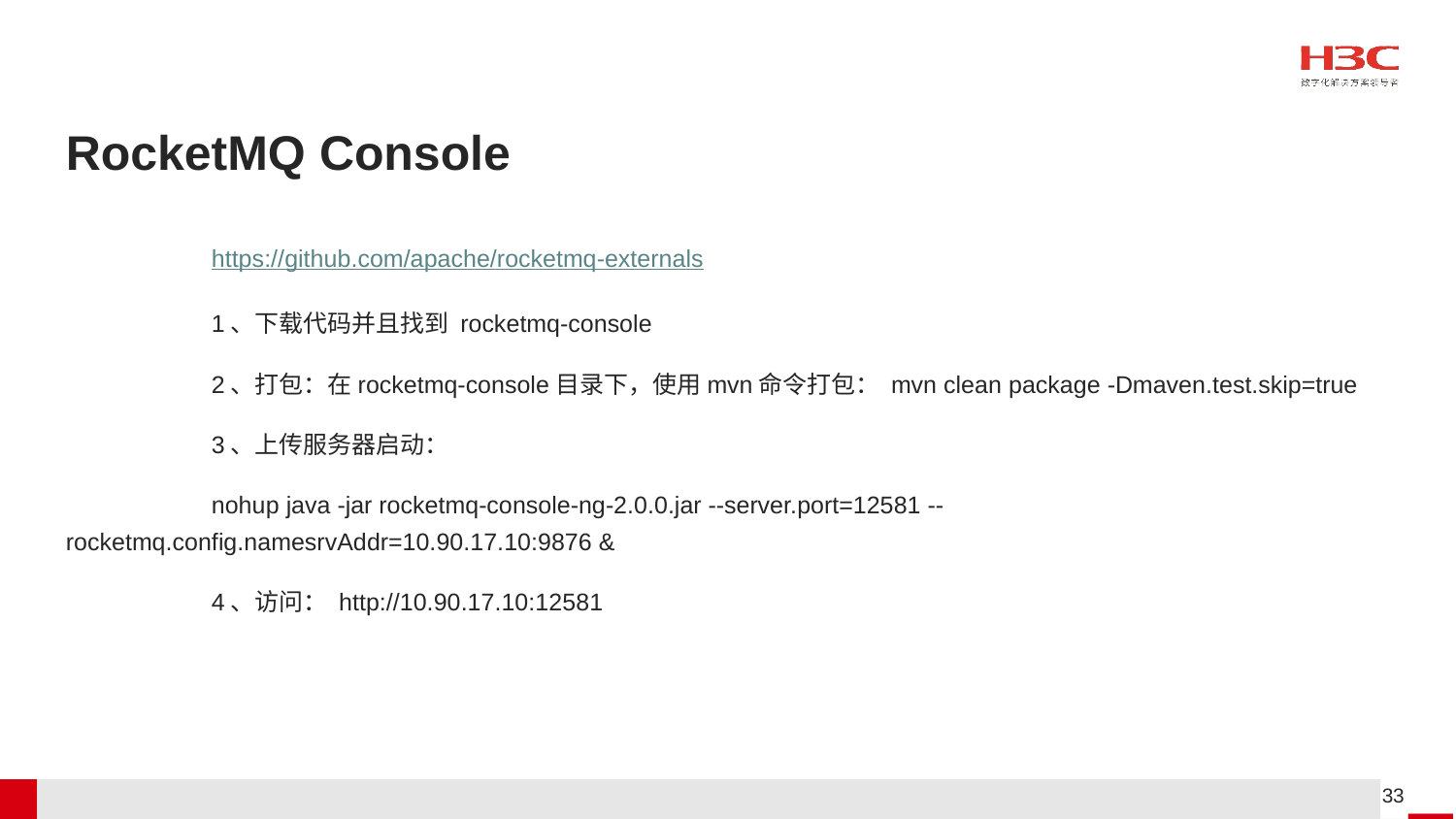

RocketMQ Console
	https://github.com/apache/rocketmq-externals
	1、下载代码并且找到 rocketmq-console
	2、打包：在rocketmq-console目录下，使用mvn命令打包： mvn clean package -Dmaven.test.skip=true
	3、上传服务器启动：
	nohup java -jar rocketmq-console-ng-2.0.0.jar --server.port=12581 --rocketmq.config.namesrvAddr=10.90.17.10:9876 &
	4、访问： http://10.90.17.10:12581